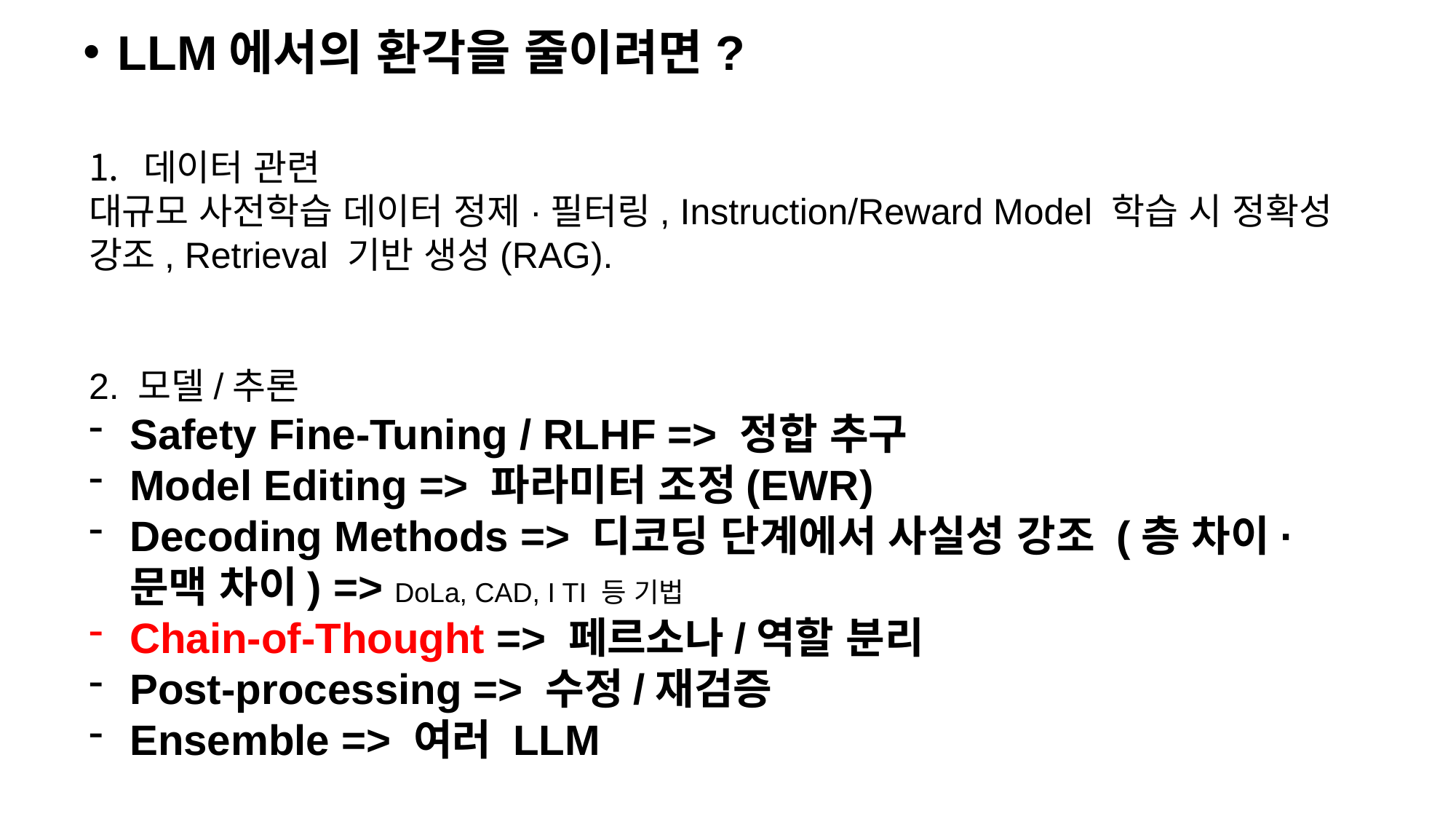

LLM에서의 환각을 줄이려면?
데이터 관련
대규모 사전학습 데이터 정제·필터링, Instruction/Reward Model 학습 시 정확성 강조, Retrieval 기반 생성(RAG).

2. 모델/추론
Safety Fine-Tuning / RLHF => 정합 추구
Model Editing => 파라미터 조정(EWR)
Decoding Methods => 디코딩 단계에서 사실성 강조 (층 차이·문맥 차이) => DoLa, CAD, I TI 등 기법
Chain-of-Thought => 페르소나/역할 분리
Post-processing => 수정/재검증
Ensemble => 여러 LLM